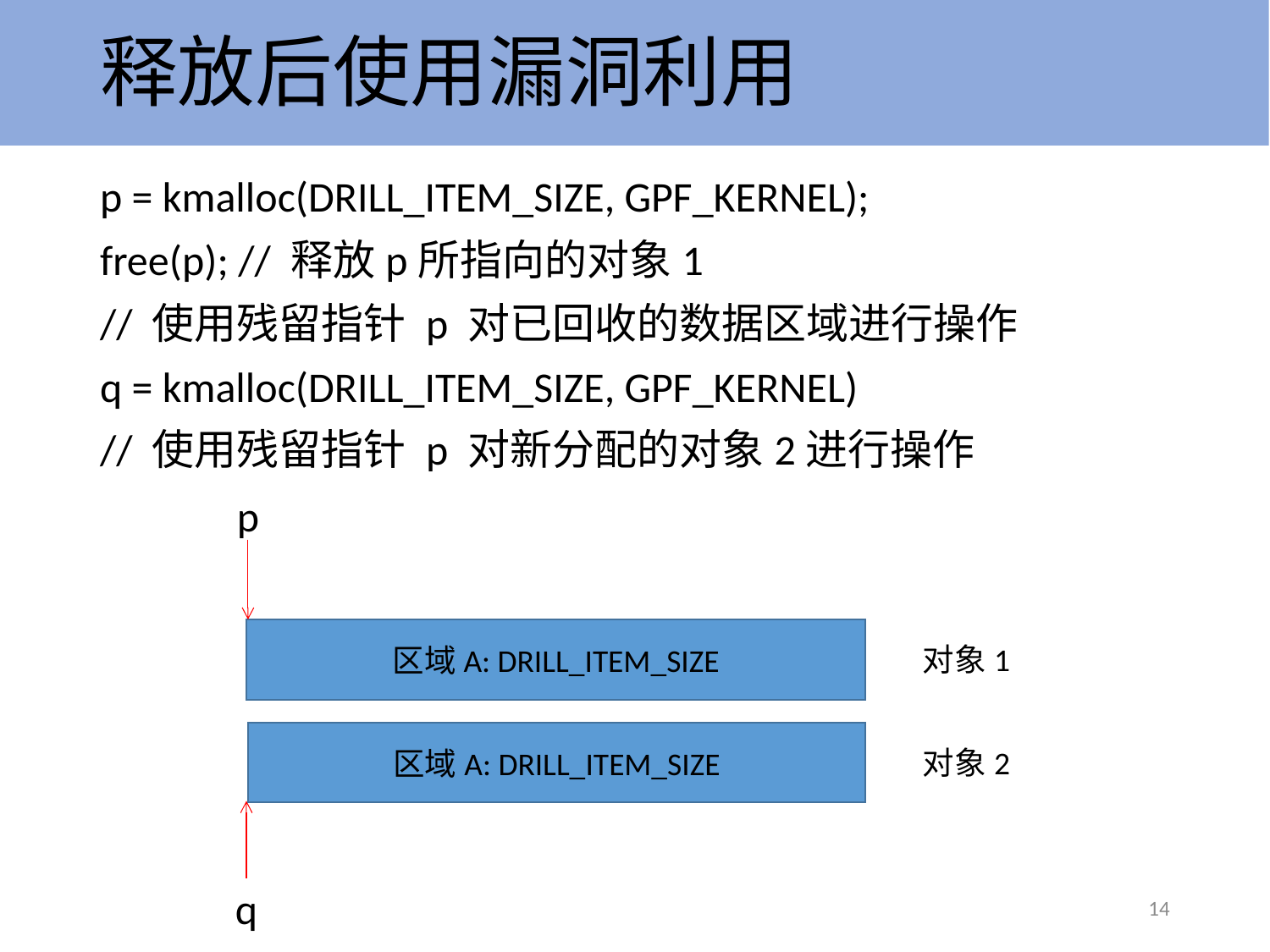

# 释放后使用漏洞利用
p = kmalloc(DRILL_ITEM_SIZE, GPF_KERNEL);
free(p); // 释放p所指向的对象1
// 使用残留指针 p 对已回收的数据区域进行操作
q = kmalloc(DRILL_ITEM_SIZE, GPF_KERNEL)
// 使用残留指针 p 对新分配的对象2进行操作
p
区域A: DRILL_ITEM_SIZE
对象1
区域A: DRILL_ITEM_SIZE
对象2
q
14